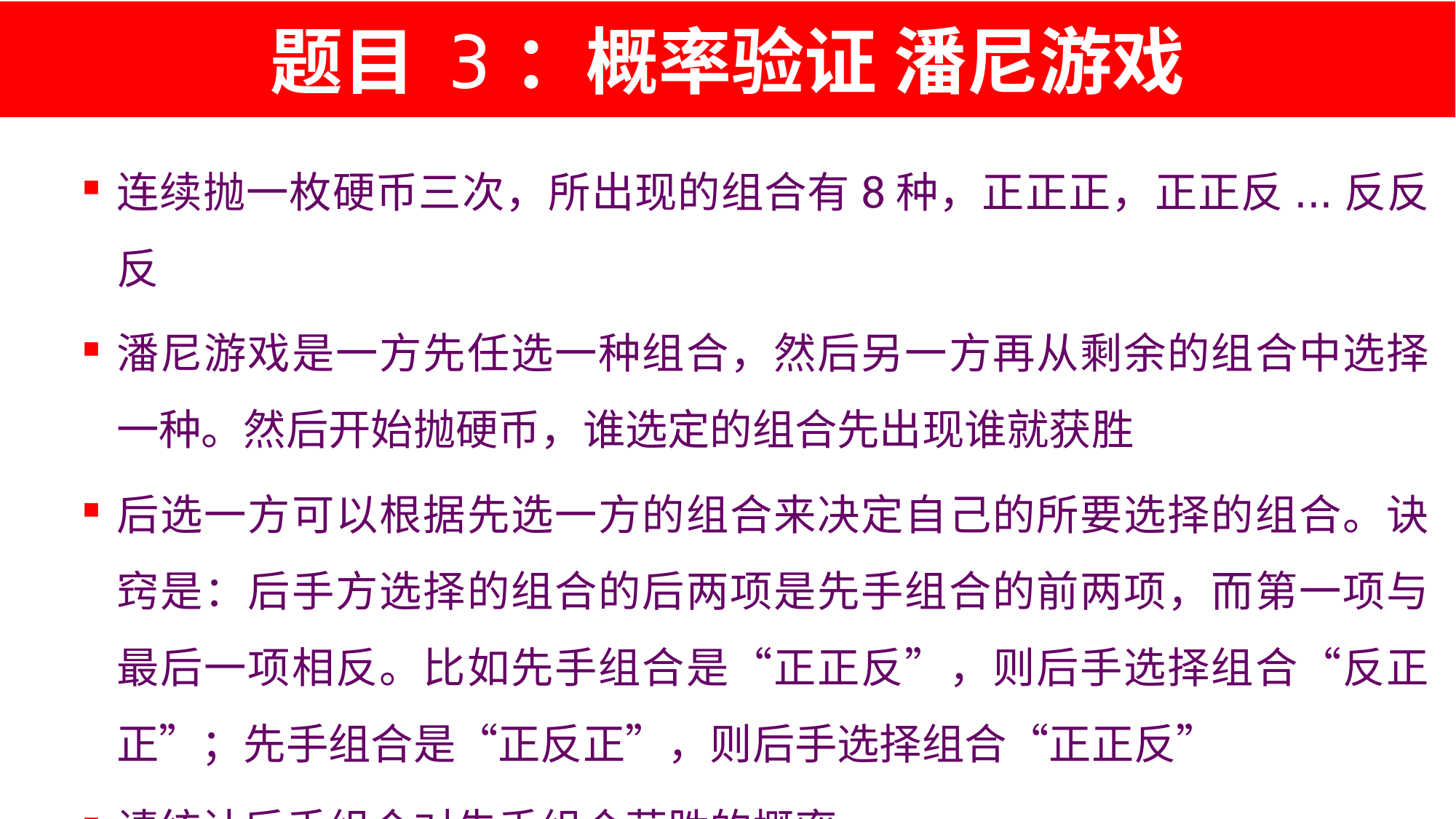

# 题目 3：概率验证 潘尼游戏
连续抛一枚硬币三次，所出现的组合有8种，正正正，正正反...反反反
潘尼游戏是一方先任选一种组合，然后另一方再从剩余的组合中选择一种。然后开始抛硬币，谁选定的组合先出现谁就获胜
后选一方可以根据先选一方的组合来决定自己的所要选择的组合。诀窍是：后手方选择的组合的后两项是先手组合的前两项，而第一项与最后一项相反。比如先手组合是“正正反”，则后手选择组合“反正正”；先手组合是“正反正”，则后手选择组合“正正反”
请统计后手组合对先手组合获胜的概率